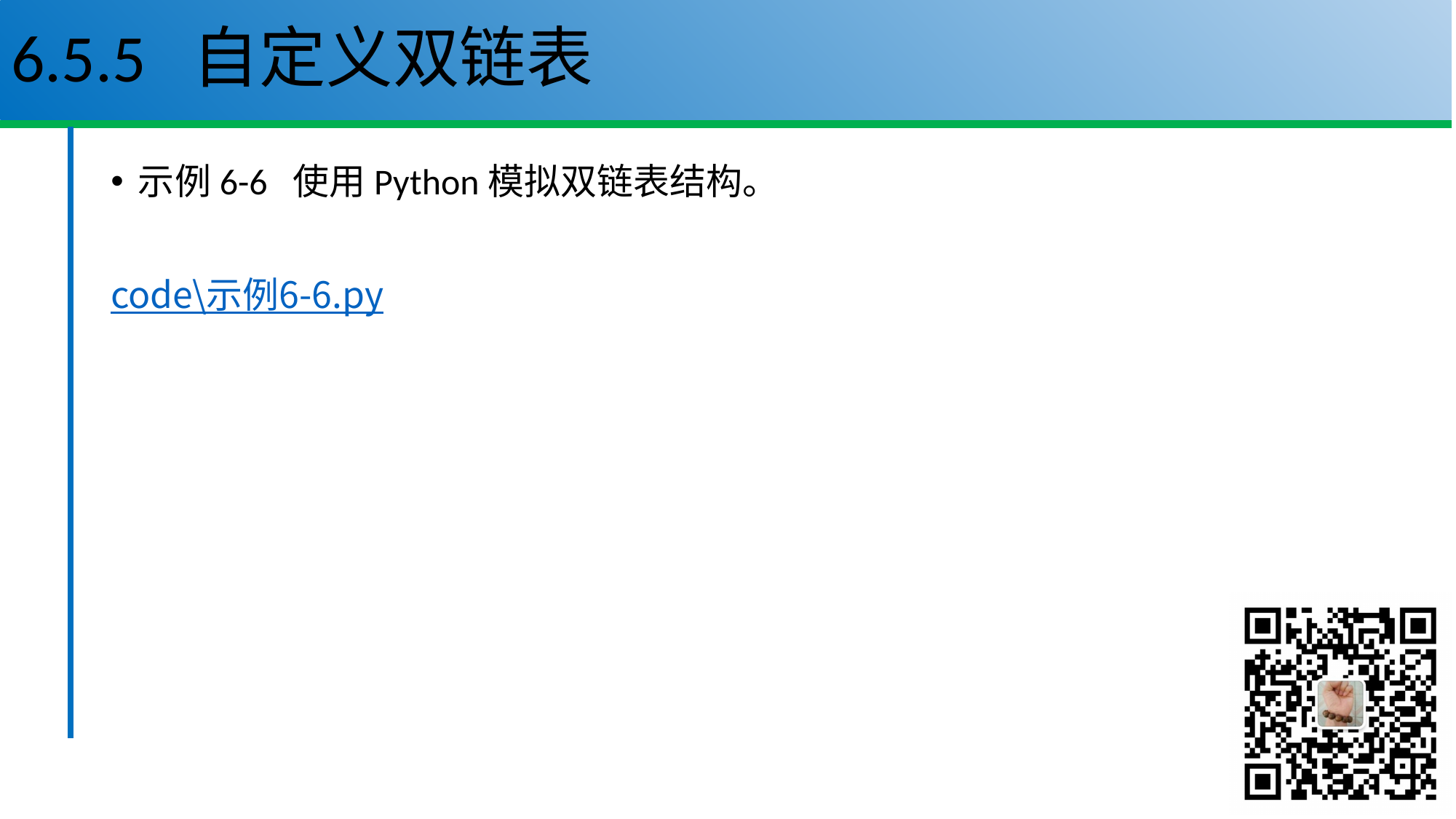

# 6.5.5  自定义双链表
示例6-6  使用Python模拟双链表结构。

code\示例6-6.py
57